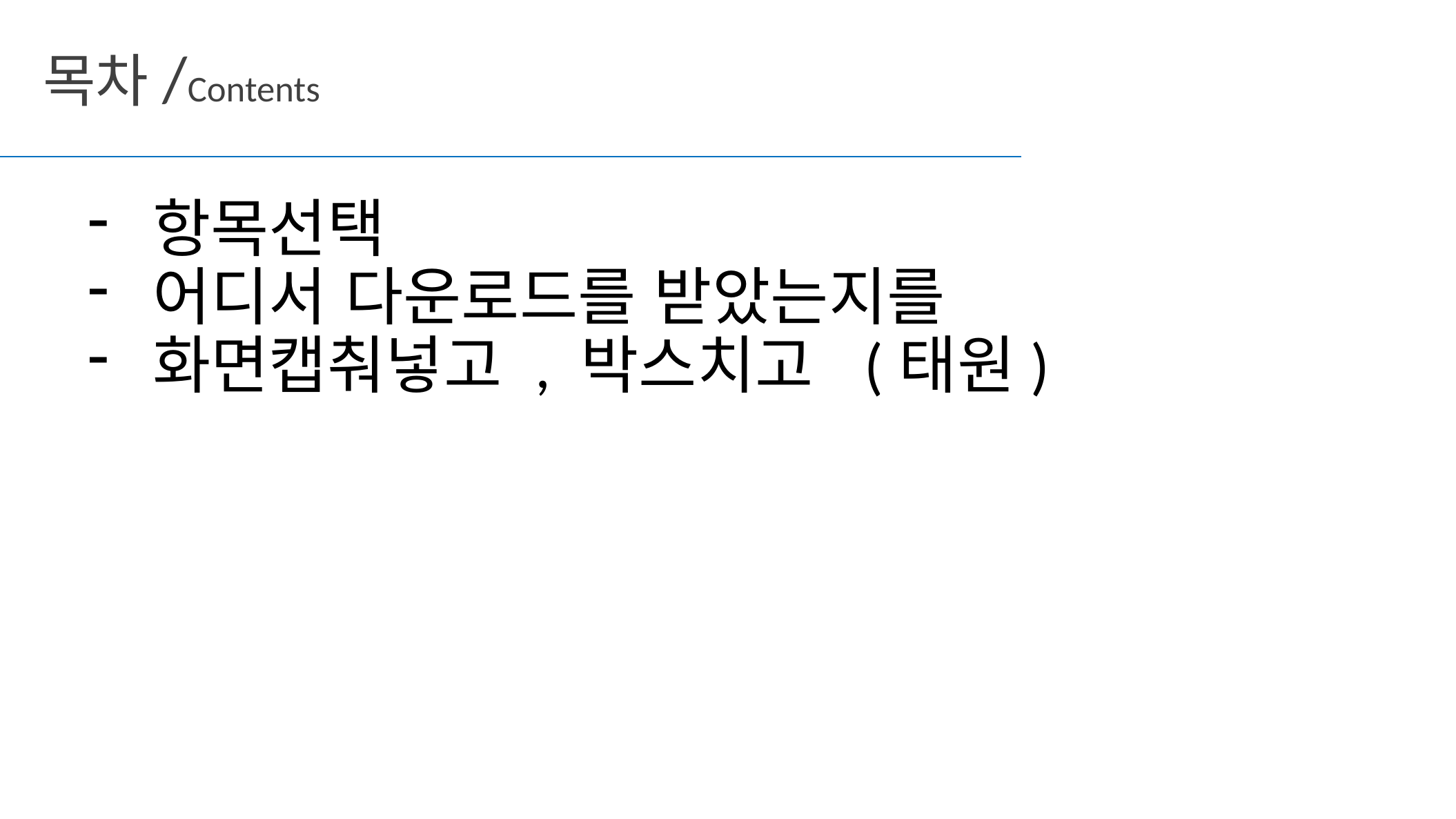

목차/Contents
항목선택
어디서 다운로드를 받았는지를
화면캡춰넣고 , 박스치고  (태원)